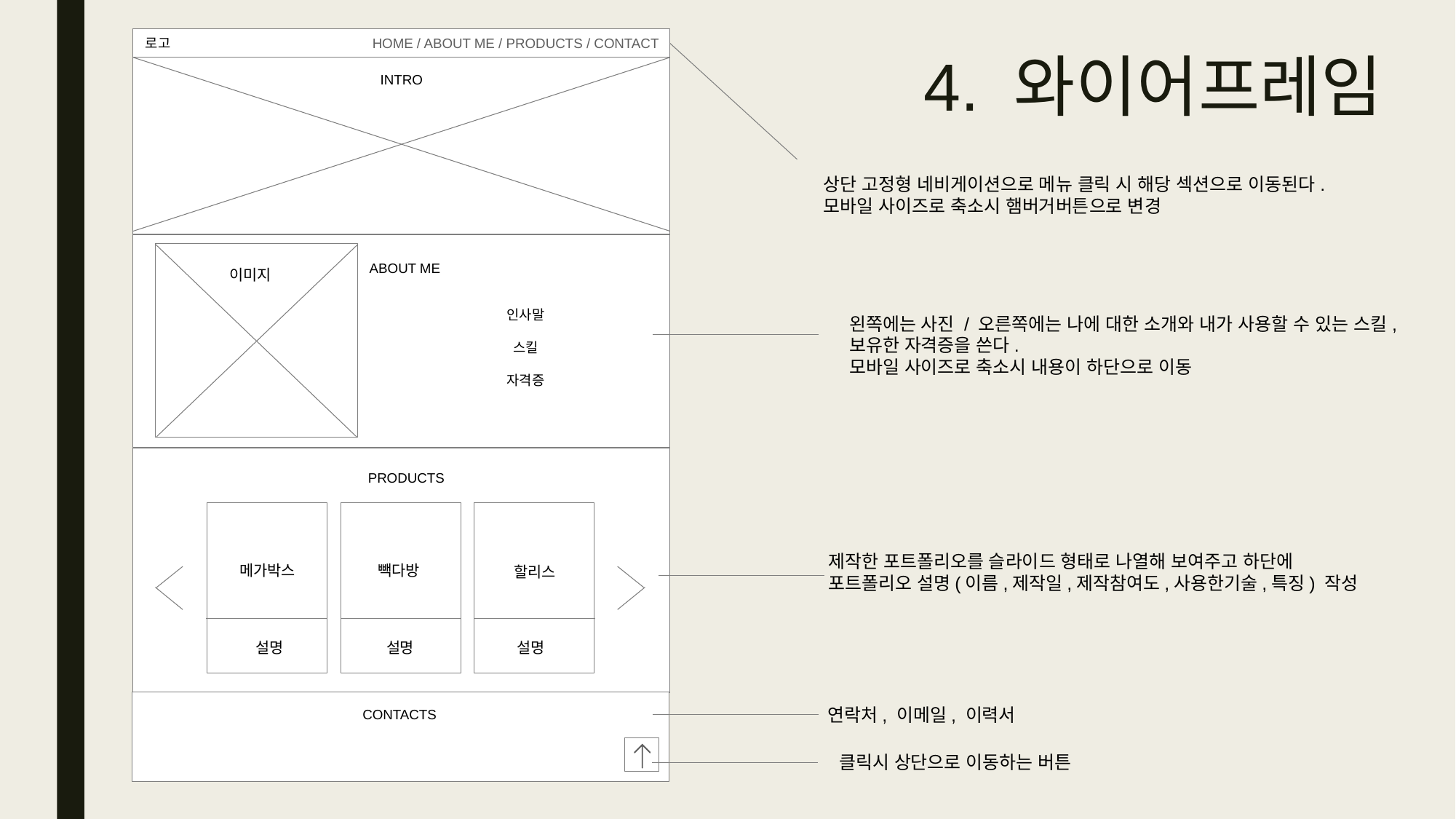

# 4. 와이어프레임
HOME / ABOUT ME / PRODUCTS / CONTACT
로고

INTRO
상단 고정형 네비게이션으로 메뉴 클릭 시 해당 섹션으로 이동된다.
모바일 사이즈로 축소시 햄버거버튼으로 변경

ABOUT ME
이미지
인사말

스킬

자격증
왼쪽에는 사진 / 오른쪽에는 나에 대한 소개와 내가 사용할 수 있는 스킬,
보유한 자격증을 쓴다.
모바일 사이즈로 축소시 내용이 하단으로 이동

PRODUCTS

제작한 포트폴리오를 슬라이드 형태로 나열해 보여주고 하단에
포트폴리오 설명(이름,제작일,제작참여도,사용한기술,특징) 작성
메가박스
빽다방
할리스
설명
설명
설명

연락처, 이메일, 이력서
CONTACTS

클릭시 상단으로 이동하는 버튼